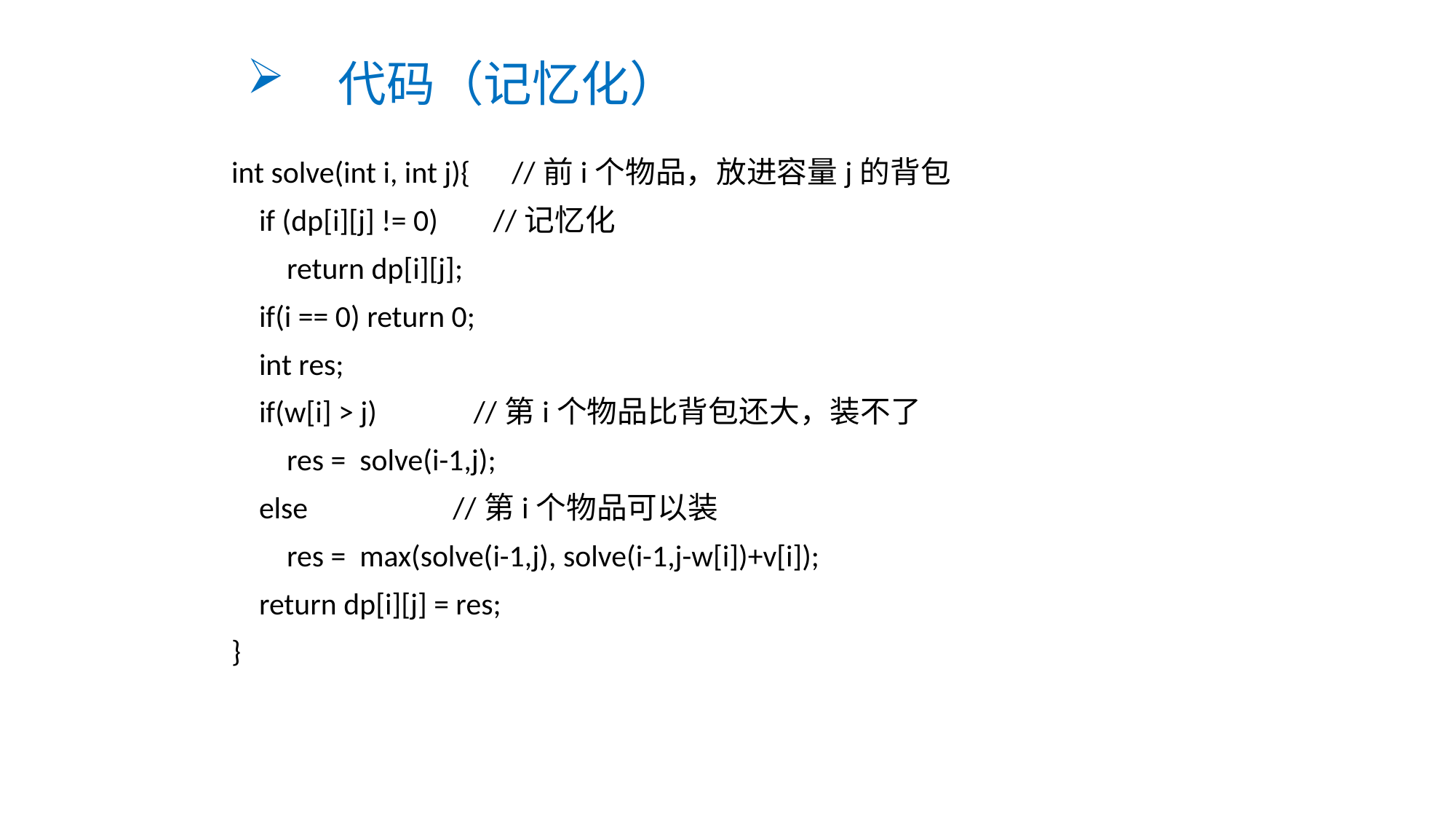

# 代码（记忆化）
int solve(int i, int j){      //前i个物品，放进容量j的背包
    if (dp[i][j] != 0)        //记忆化
        return dp[i][j];
    if(i == 0) return 0;
    int res;
    if(w[i] > j)              //第i个物品比背包还大，装不了
        res =  solve(i-1,j);
    else                     //第i个物品可以装
        res =  max(solve(i-1,j), solve(i-1,j-w[i])+v[i]);
    return dp[i][j] = res;
}